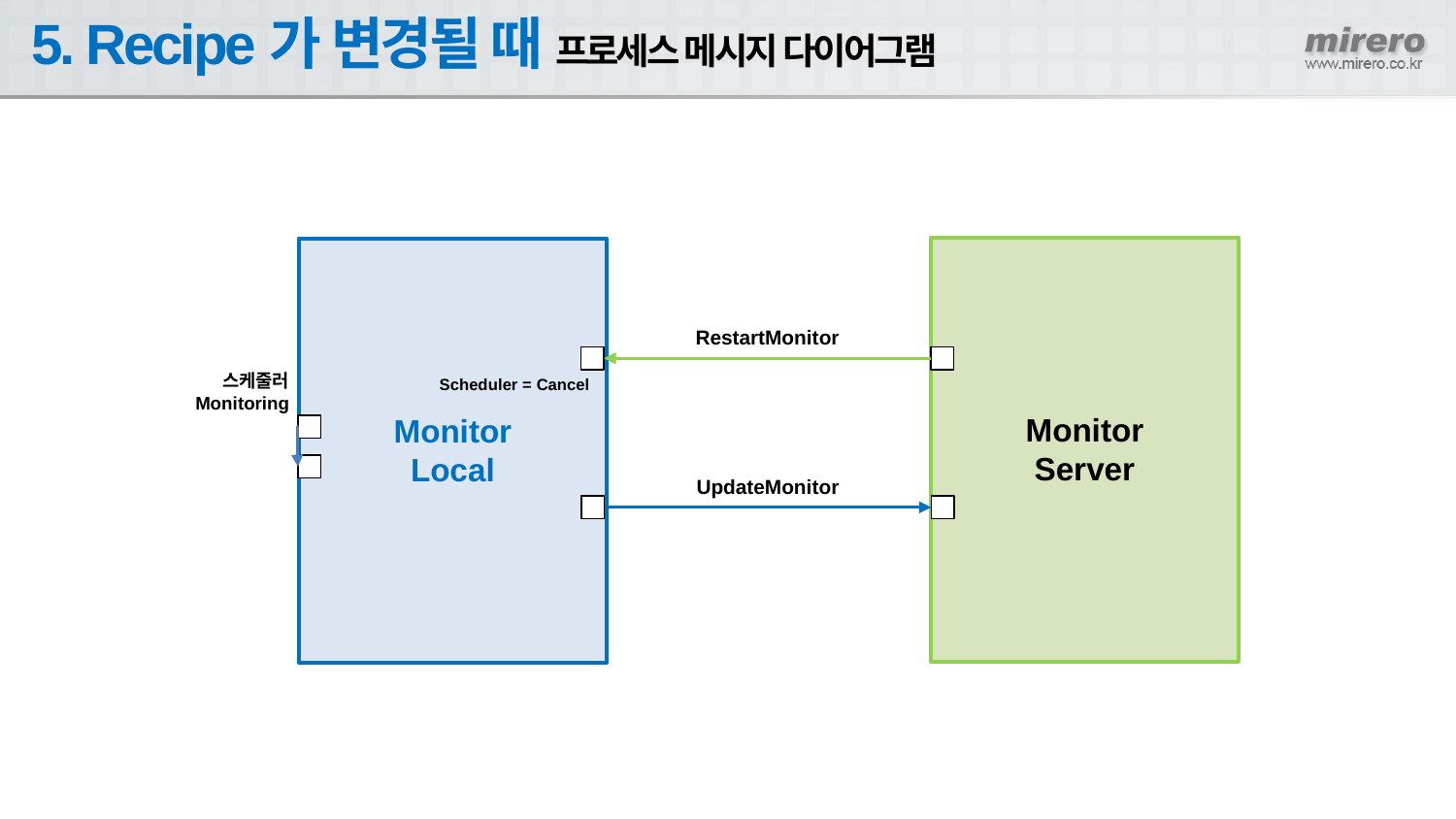

# 5. Recipe가 변경될 때 프로세스 메시지 다이어그램

RestartMonitor

스케줄러
Monitoring
Scheduler = Cancel
Monitor
Server
Monitor
Local

UpdateMonitor